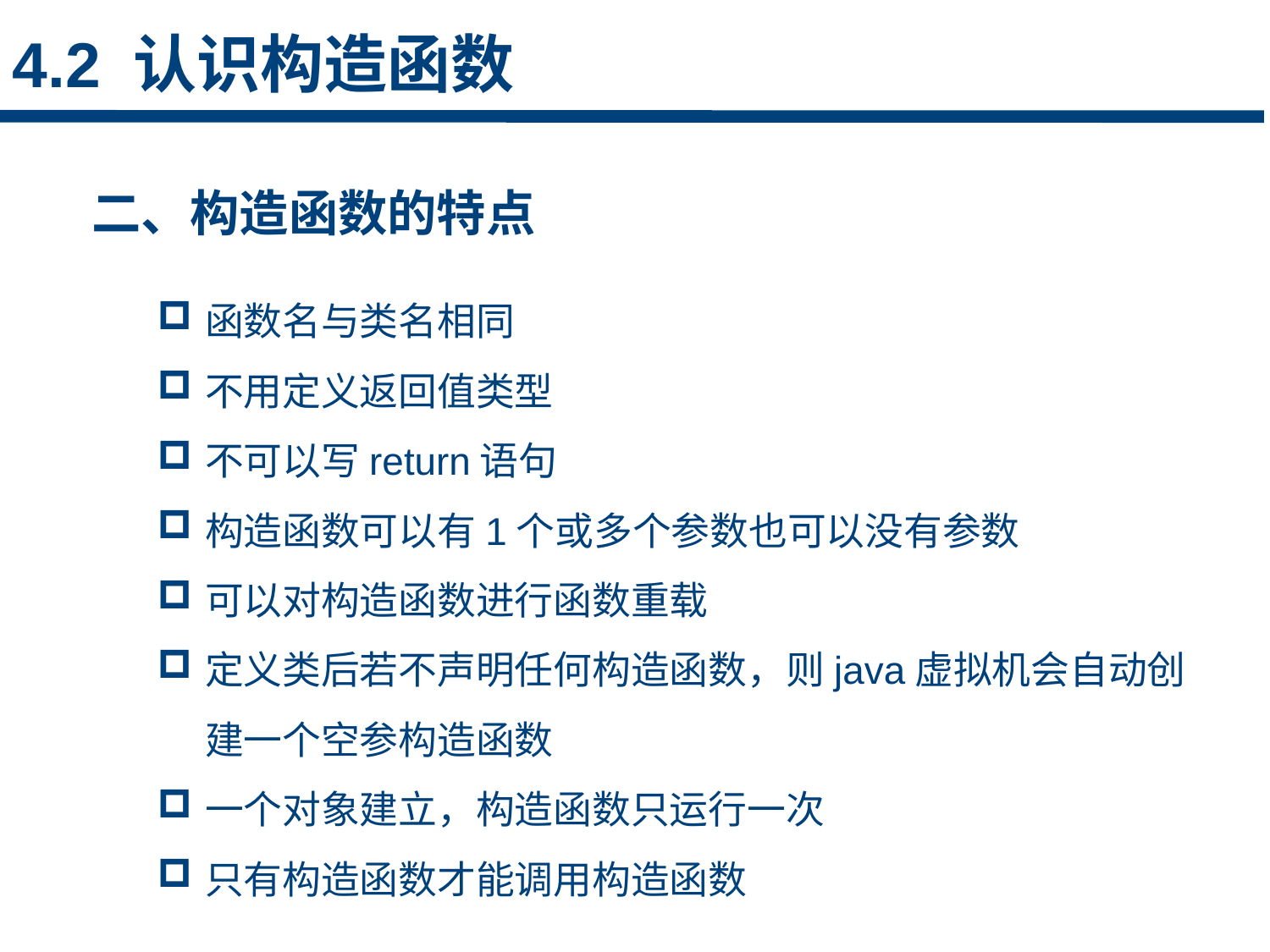

4.2 认识构造函数
二、构造函数的特点
函数名与类名相同
不用定义返回值类型
不可以写return语句
构造函数可以有1个或多个参数也可以没有参数
可以对构造函数进行函数重载
定义类后若不声明任何构造函数，则java虚拟机会自动创建一个空参构造函数
一个对象建立，构造函数只运行一次
只有构造函数才能调用构造函数
点击添加文本
点击添加文本
点击添加文本
点击添加文本